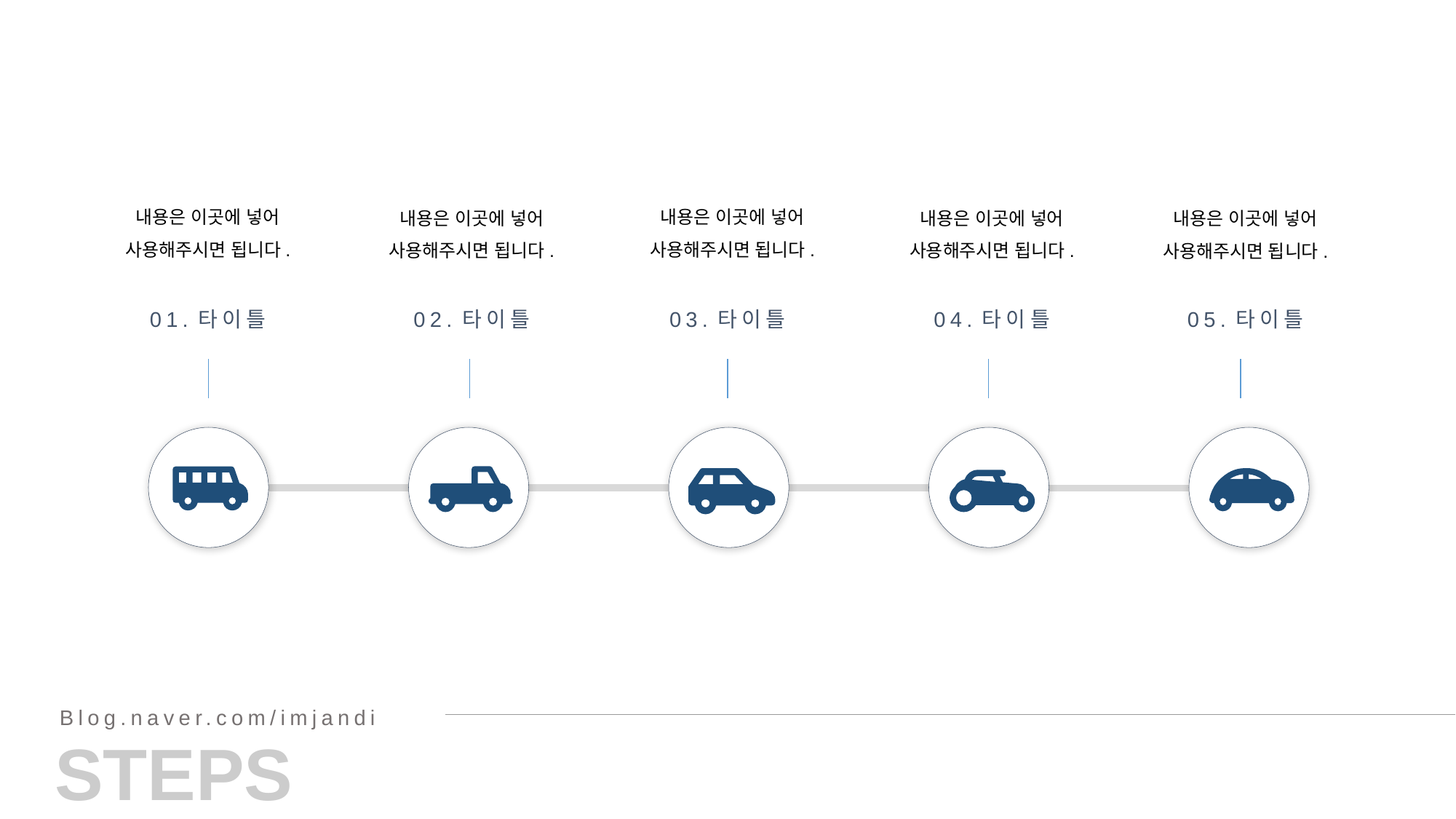

내용은 이곳에 넣어
사용해주시면 됩니다.
내용은 이곳에 넣어
사용해주시면 됩니다.
내용은 이곳에 넣어
사용해주시면 됩니다.
내용은 이곳에 넣어
사용해주시면 됩니다.
내용은 이곳에 넣어
사용해주시면 됩니다.
01.타이틀
02.타이틀
03.타이틀
04.타이틀
05.타이틀

Blog.naver.com/imjandi
STEPS